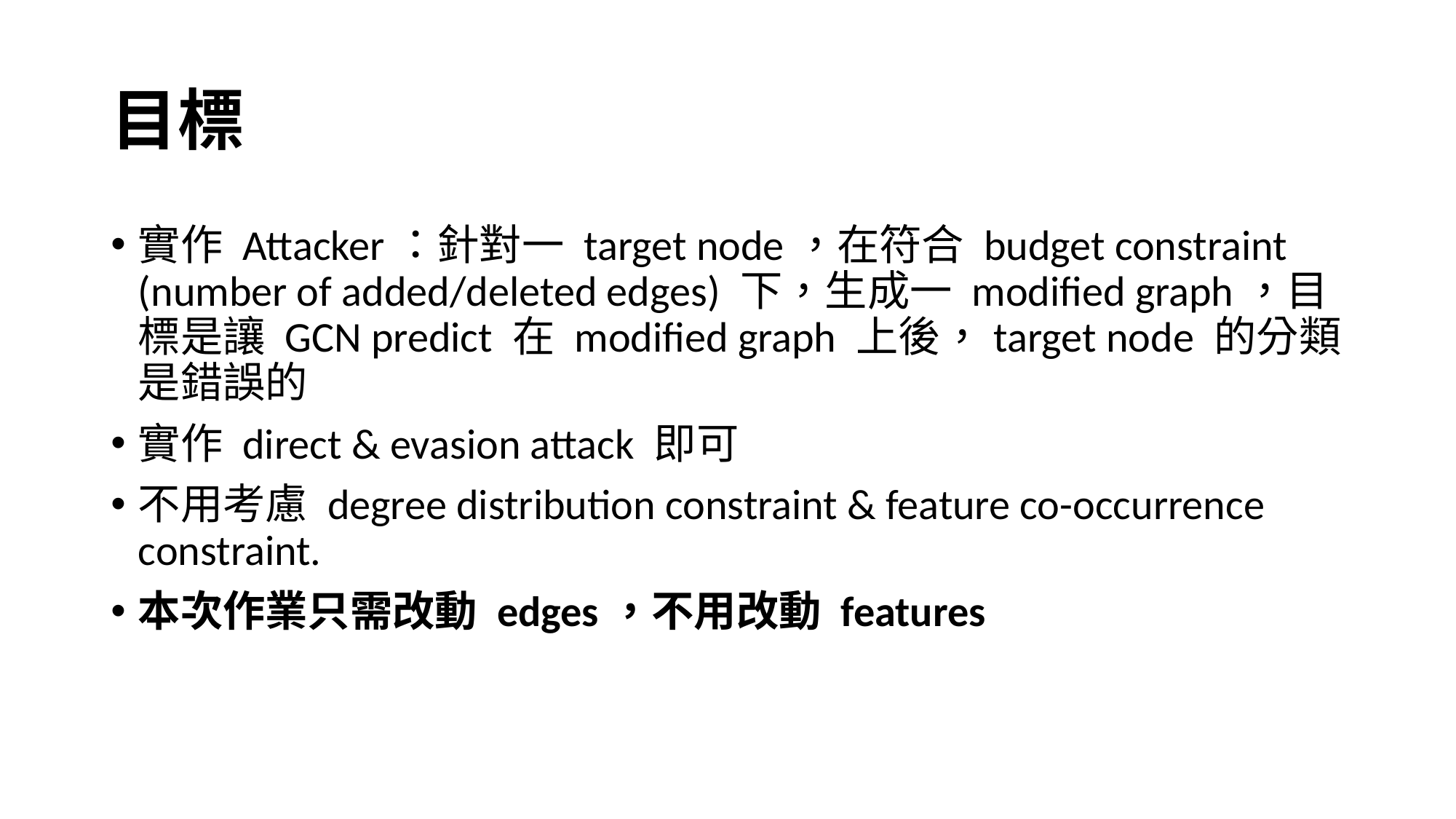

# 目標
實作 Attacker：針對一 target node，在符合 budget constraint (number of added/deleted edges) 下，生成一 modified graph，目標是讓 GCN predict 在 modified graph 上後，target node 的分類是錯誤的
實作 direct & evasion attack 即可
不用考慮 degree distribution constraint & feature co-occurrence constraint.
本次作業只需改動 edges，不用改動 features